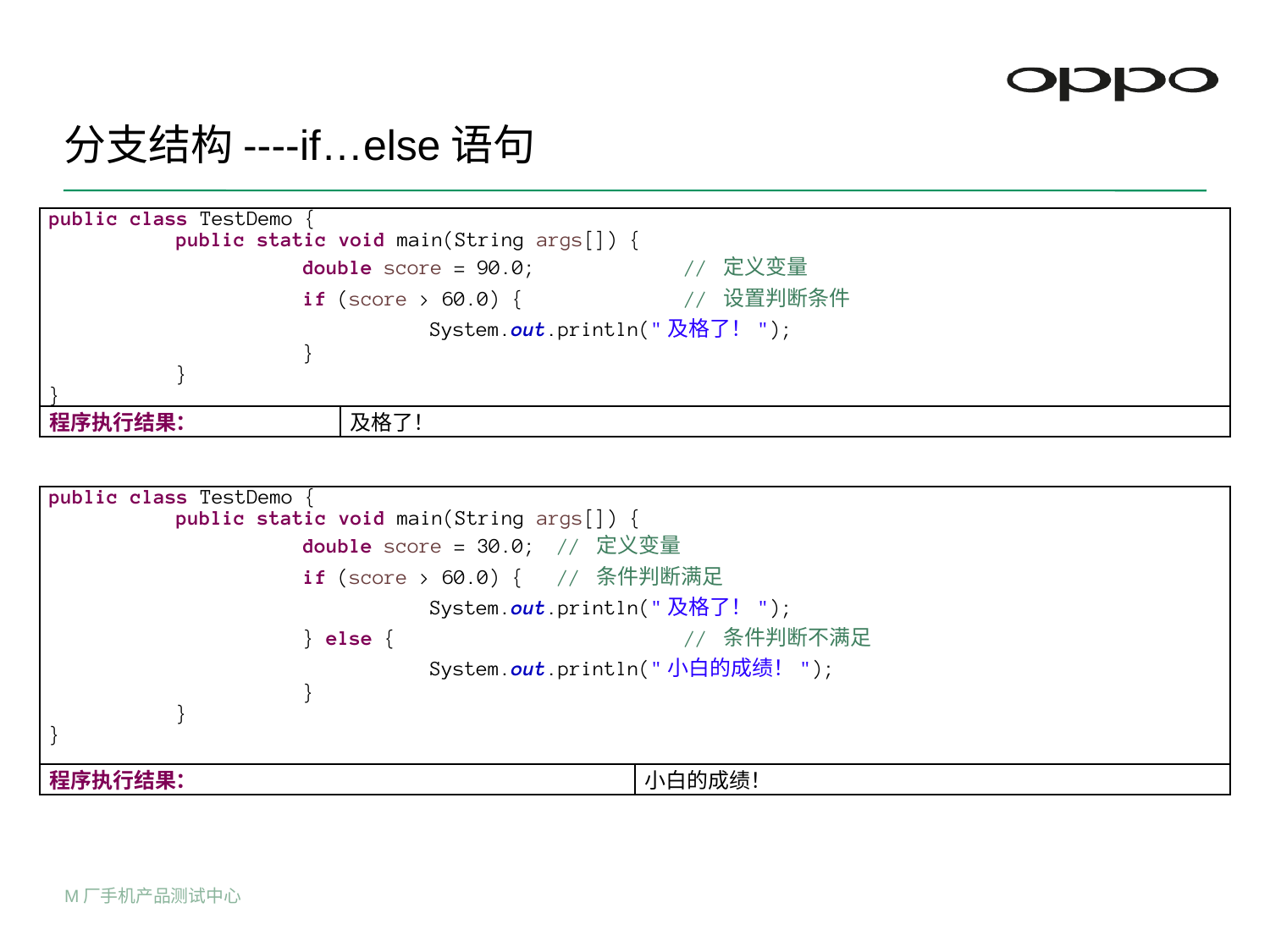

# 分支结构----if…else语句
| public class TestDemo { public static void main(String args[]) { double score = 90.0; // 定义变量 if (score > 60.0) { // 设置判断条件 System.out.println("及格了！"); } } } |  |
| --- | --- |
| 程序执行结果： | 及格了！ |
| public class TestDemo { public static void main(String args[]) { double score = 30.0; // 定义变量 if (score > 60.0) { // 条件判断满足 System.out.println("及格了！"); } else { // 条件判断不满足 System.out.println("小白的成绩！"); } } } |  |
| --- | --- |
| 程序执行结果： | 小白的成绩！ |
M厂手机产品测试中心
15